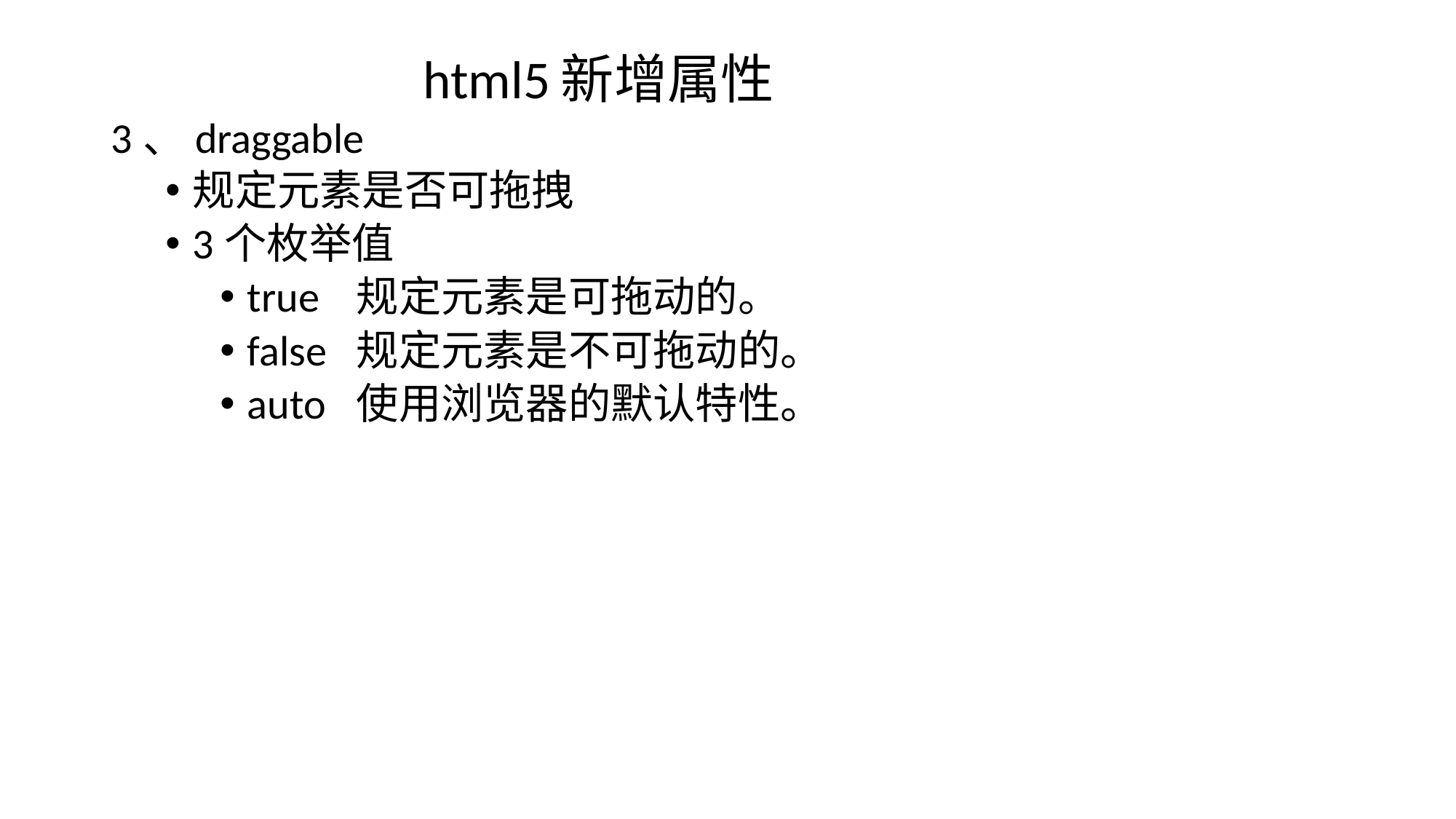

# html5新增属性
3、draggable
规定元素是否可拖拽
3个枚举值
true 	规定元素是可拖动的。
false 	规定元素是不可拖动的。
auto 	使用浏览器的默认特性。